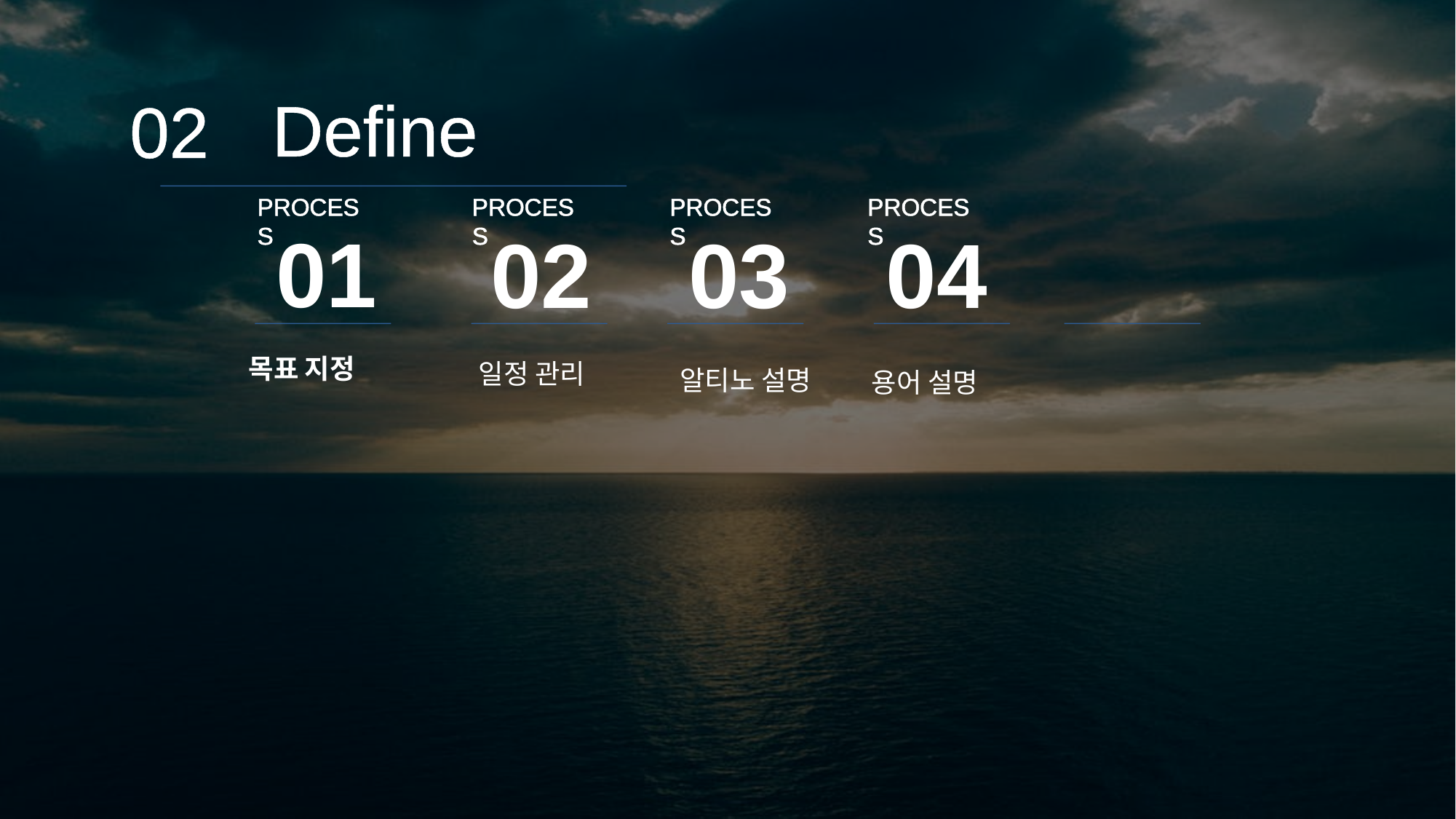

Define
02
PROCESS
PROCESS
PROCESS
PROCESS

01
02
03

04
목표 지정

일정 관리

알티노 설명
용어 설명